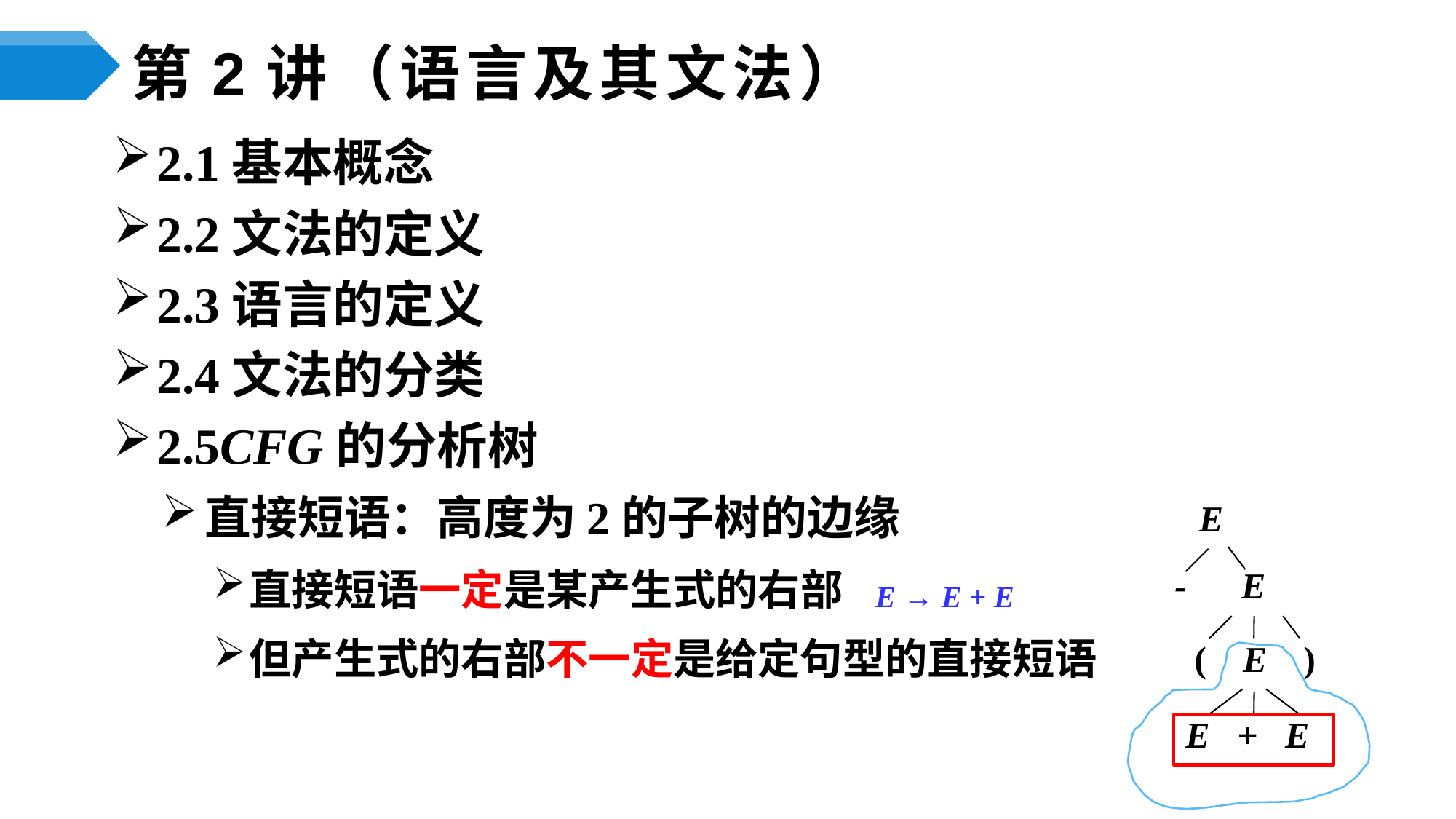

# 第2讲（语言及其文法）
2.1基本概念
2.2文法的定义
2.3语言的定义
2.4文法的分类
2.5CFG的分析树
直接短语：高度为2的子树的边缘
直接短语一定是某产生式的右部
但产生式的右部不一定是给定句型的直接短语

E
-      E
 (    E    )
E   +   E
E → E + E